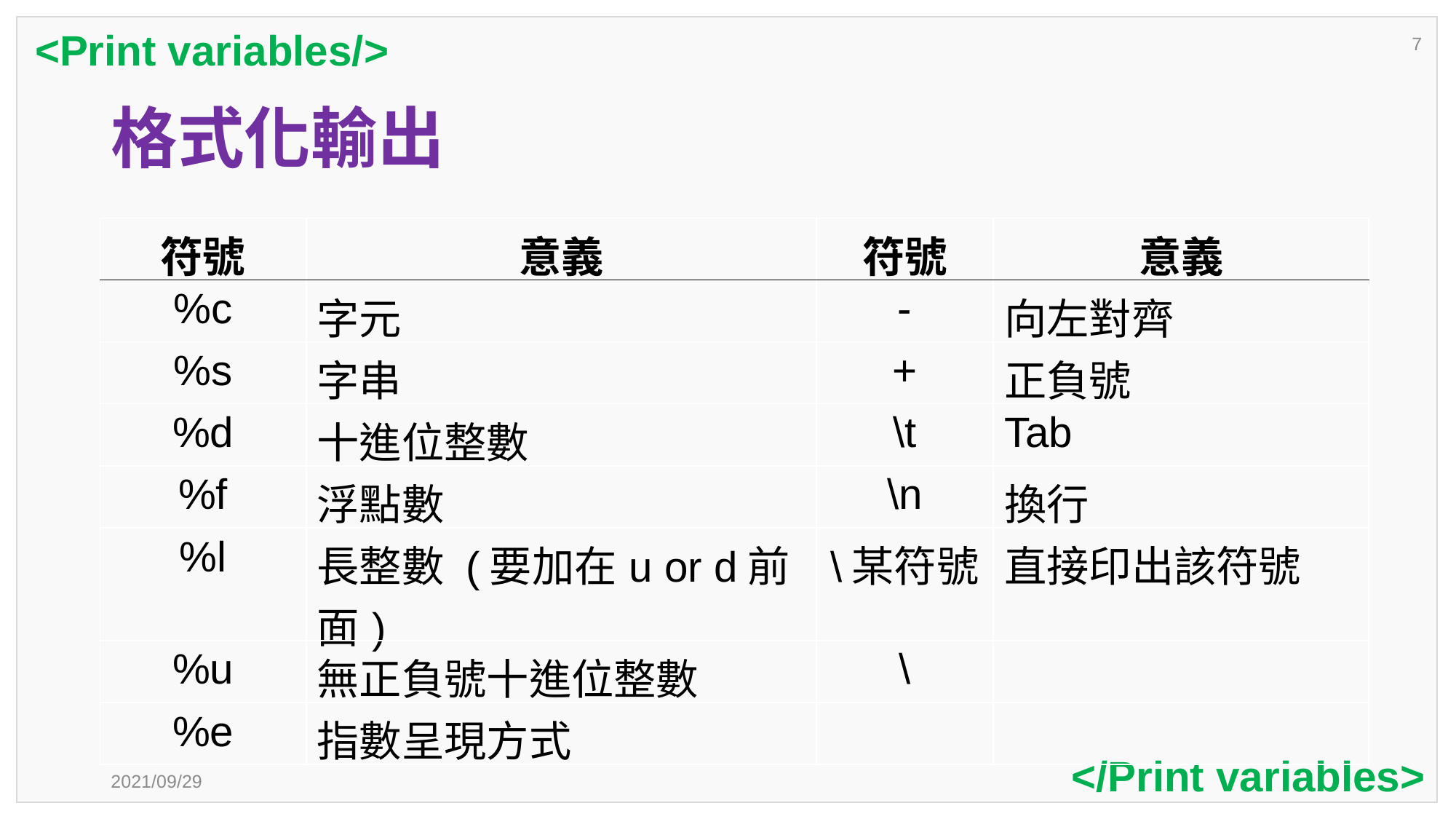

<Print variables/>
7
# 格式化輸出
| 符號 | 意義 | 符號 | 意義 |
| --- | --- | --- | --- |
| %c | 字元 | - | 向左對齊 |
| %s | 字串 | + | 正負號 |
| %d | 十進位整數 | \t | Tab |
| %f | 浮點數 | \n | 換行 |
| %l | 長整數 (要加在u or d前面) | \某符號 | 直接印出該符號 |
| %u | 無正負號十進位整數 | \ |  |
| %e | 指數呈現方式 |  |  |
</Print variables>
2021/09/29